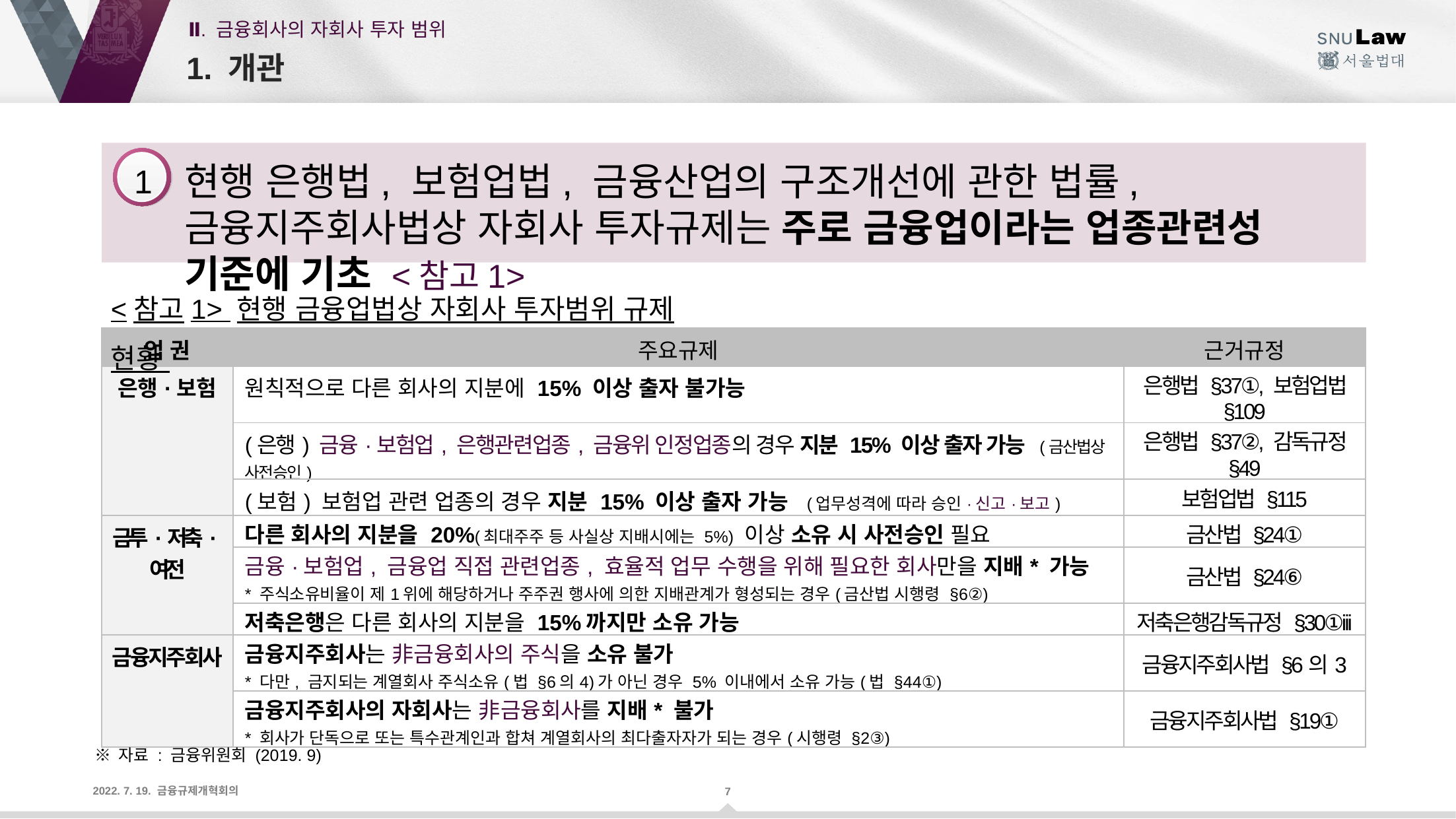

Ⅱ. 금융회사의 자회사 투자 범위
# 1. 개관

1
현행 은행법, 보험업법, 금융산업의 구조개선에 관한 법률, 금융지주회사법상 자회사 투자규제는 주로 금융업이라는 업종관련성 기준에 기초 <참고1>
<참고1> 현행 금융업법상 자회사 투자범위 규제 현황
| 업 권 | 주요규제 | 근거규정 |
| --- | --- | --- |
| 은행·보험 | 원칙적으로 다른 회사의 지분에 15% 이상 출자 불가능 | 은행법 §37①, 보험업법 §109 |
|  | (은행) 금융·보험업, 은행관련업종, 금융위 인정업종의 경우 지분 15% 이상 출자 가능 (금산법상 사전승인) | 은행법 §37②, 감독규정 §49 |
|  | (보험) 보험업 관련 업종의 경우 지분 15% 이상 출자 가능 (업무성격에 따라 승인·신고·보고) | 보험업법 §115 |
| 금투·저축·여전 | 다른 회사의 지분을 20%(최대주주 등 사실상 지배시에는 5%) 이상 소유 시 사전승인 필요 | 금산법 §24① |
|  | 금융·보험업, 금융업 직접 관련업종, 효율적 업무 수행을 위해 필요한 회사만을 지배\* 가능 \* 주식소유비율이 제1위에 해당하거나 주주권 행사에 의한 지배관계가 형성되는 경우(금산법 시행령 §6②) | 금산법 §24⑥ |
|  | 저축은행은 다른 회사의 지분을 15%까지만 소유 가능 | 저축은행감독규정 §30①iii |
| 금융지주회사 | 금융지주회사는 非금융회사의 주식을 소유 불가 \* 다만, 금지되는 계열회사 주식소유(법 §6의4)가 아닌 경우 5% 이내에서 소유 가능(법 §44①) | 금융지주회사법 §6의3 |
|  | 금융지주회사의 자회사는 非금융회사를 지배\* 불가 \* 회사가 단독으로 또는 특수관계인과 합쳐 계열회사의 최다출자자가 되는 경우(시행령 §2③) | 금융지주회사법 §19① |
※ 자료 : 금융위원회 (2019. 9)